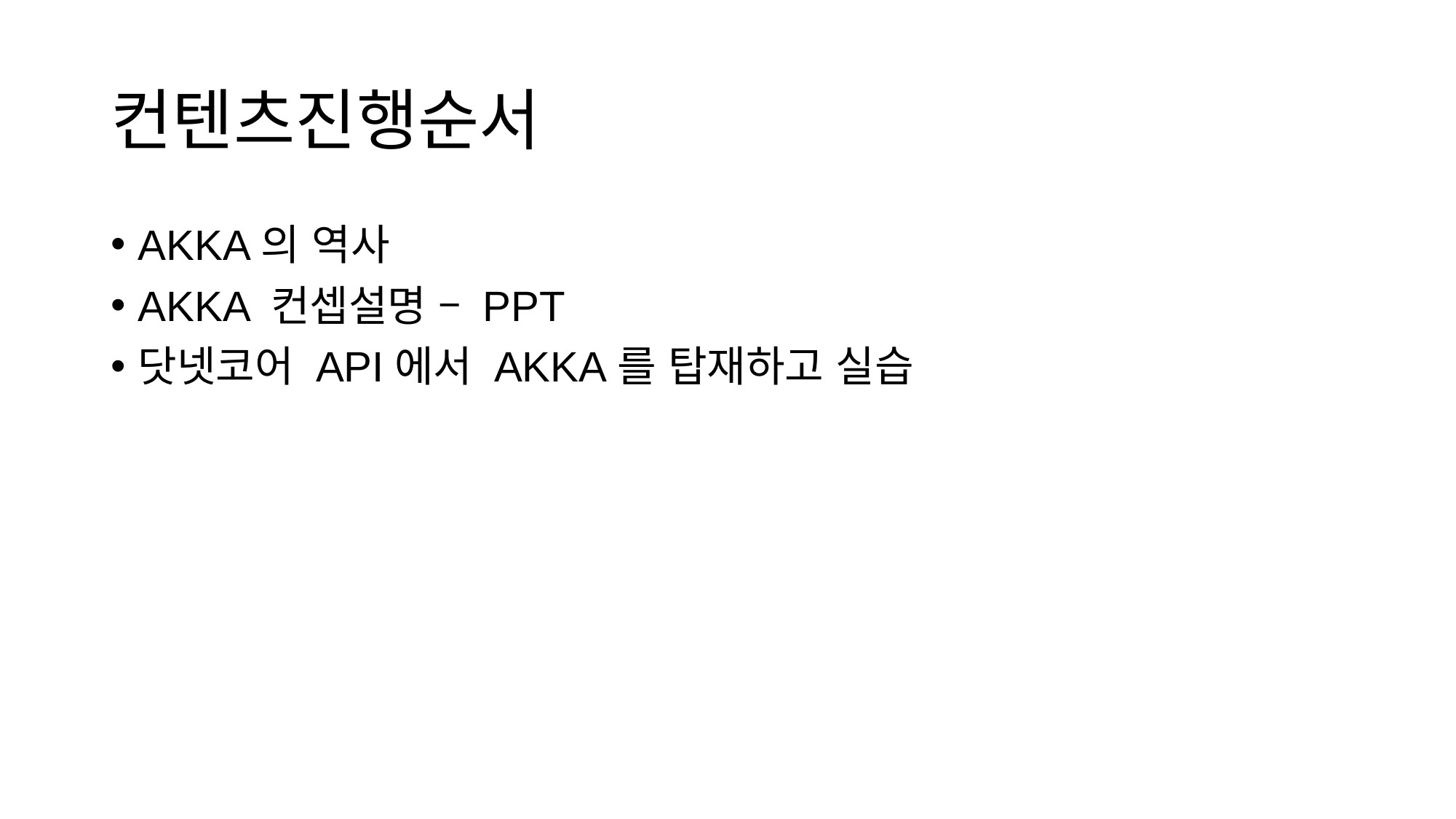

# 컨텐츠진행순서
AKKA의 역사
AKKA 컨셉설명 – PPT
닷넷코어 API에서 AKKA를 탑재하고 실습